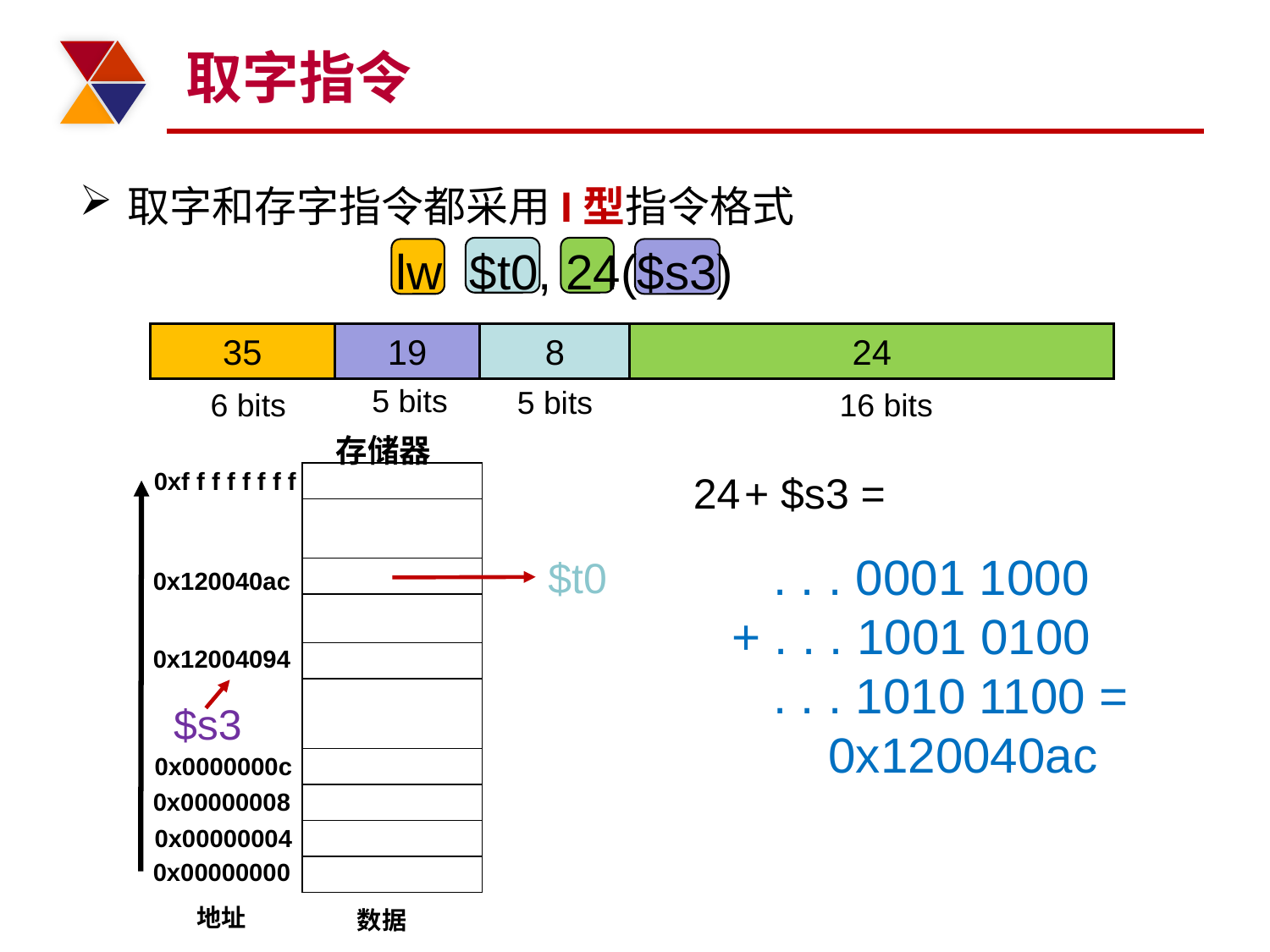

# 取字指令
取字和存字指令都采用I型指令格式
                       lw  $t0, 24($s3)

35
19
8
24
5 bits
5 bits
6 bits
16 bits
存储器
0xf f f f f f f f
24 + $s3 =
|  |
| --- |
|  |
|  |
|  |
|  |
|  |
|  |
|  |
|  |
|  |
   . . . 0001 1000
+ . . . 1001 0100
   . . . 1010 1100 =
       0x120040ac
$t0
0x120040ac
0x12004094
$s3
0x0000000c
0x00000008
0x00000004
0x00000000
地址
数据